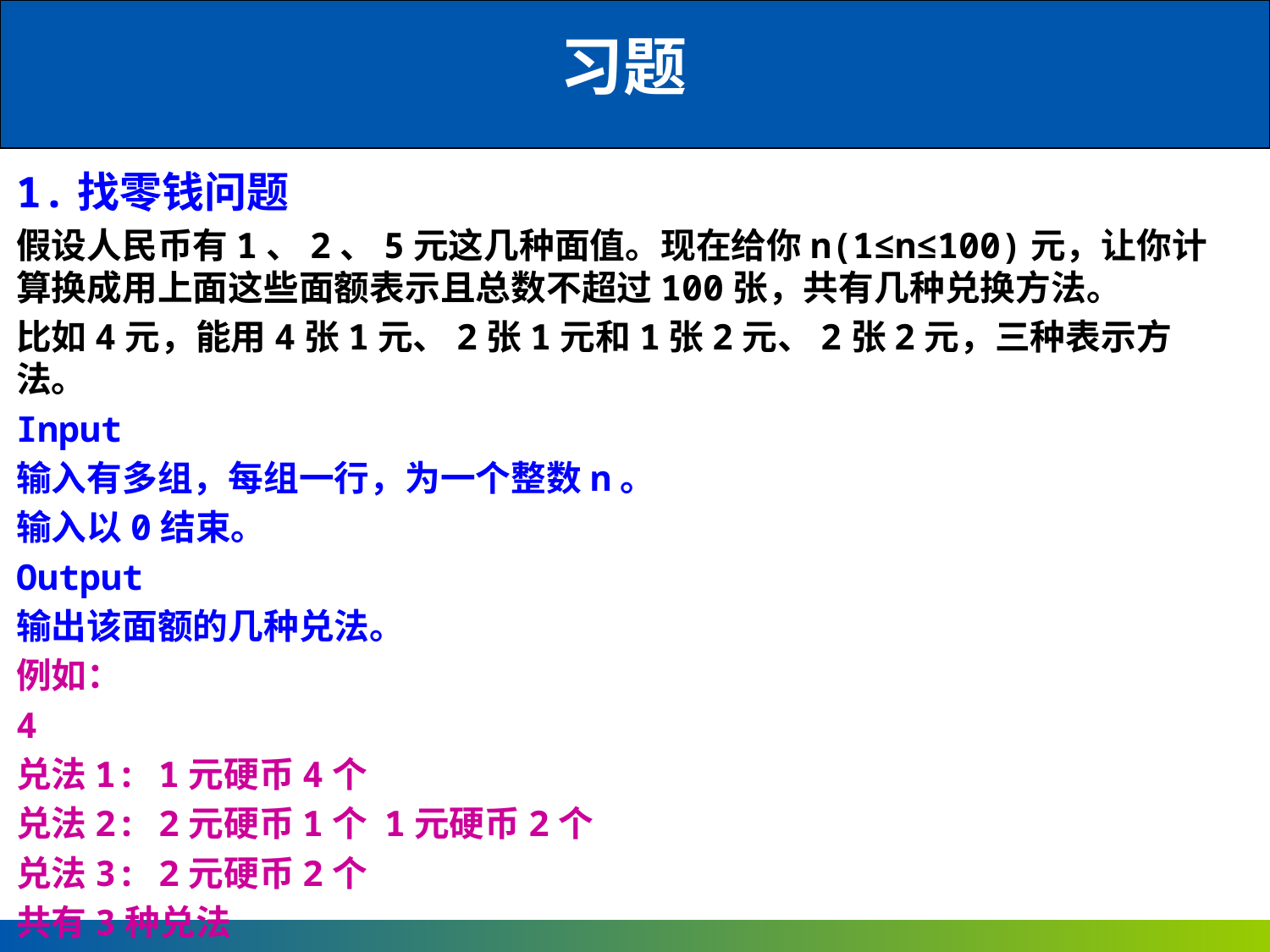

# 习题
1.找零钱问题
假设人民币有1、2、5元这几种面值。现在给你n(1≤n≤100)元，让你计算换成用上面这些面额表示且总数不超过100张，共有几种兑换方法。
比如4元，能用4张1元、2张1元和1张2元、2张2元，三种表示方法。
Input
输入有多组，每组一行，为一个整数n。
输入以0结束。
Output
输出该面额的几种兑法。
例如：
4
兑法1: 1元硬币4个
兑法2: 2元硬币1个 1元硬币2个
兑法3: 2元硬币2个
共有3种兑法